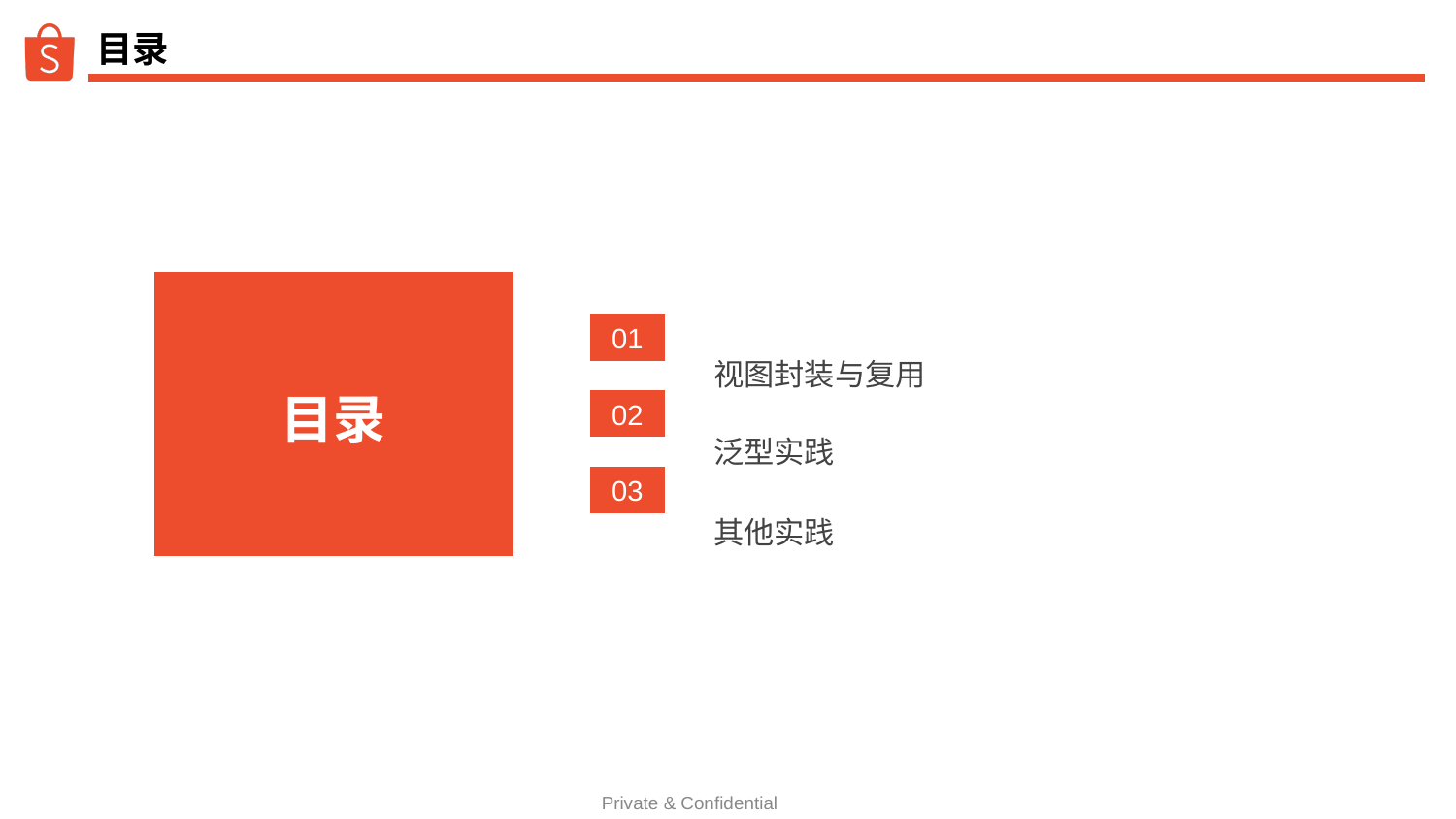

# 目录

视图封装与复用
 01
目录

泛型实践
 02
其他实践
 03
Private & Confidential